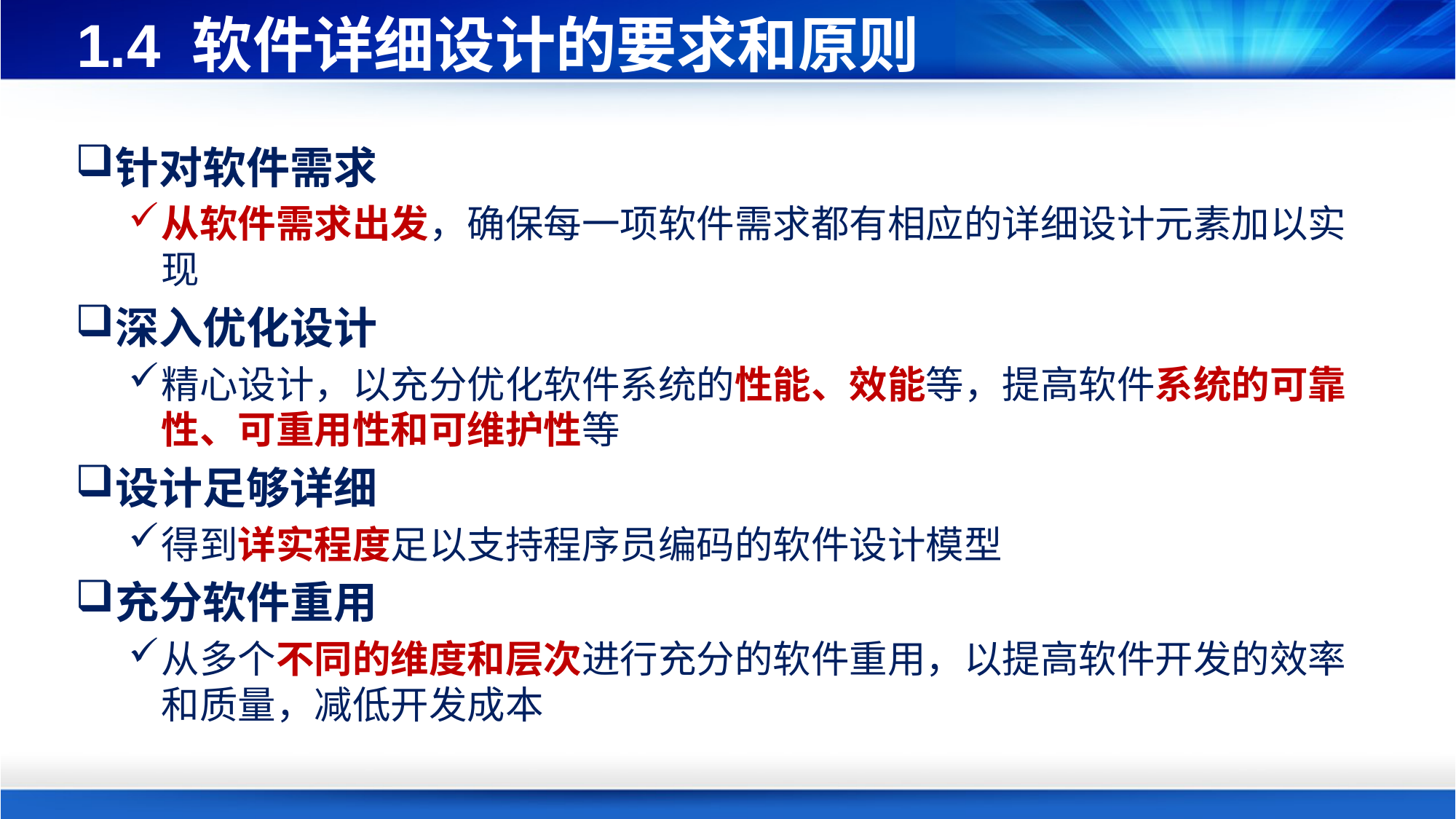

# 1.4 软件详细设计的要求和原则
针对软件需求
从软件需求出发，确保每一项软件需求都有相应的详细设计元素加以实现
深入优化设计
精心设计，以充分优化软件系统的性能、效能等，提高软件系统的可靠性、可重用性和可维护性等
设计足够详细
得到详实程度足以支持程序员编码的软件设计模型
充分软件重用
从多个不同的维度和层次进行充分的软件重用，以提高软件开发的效率和质量，减低开发成本